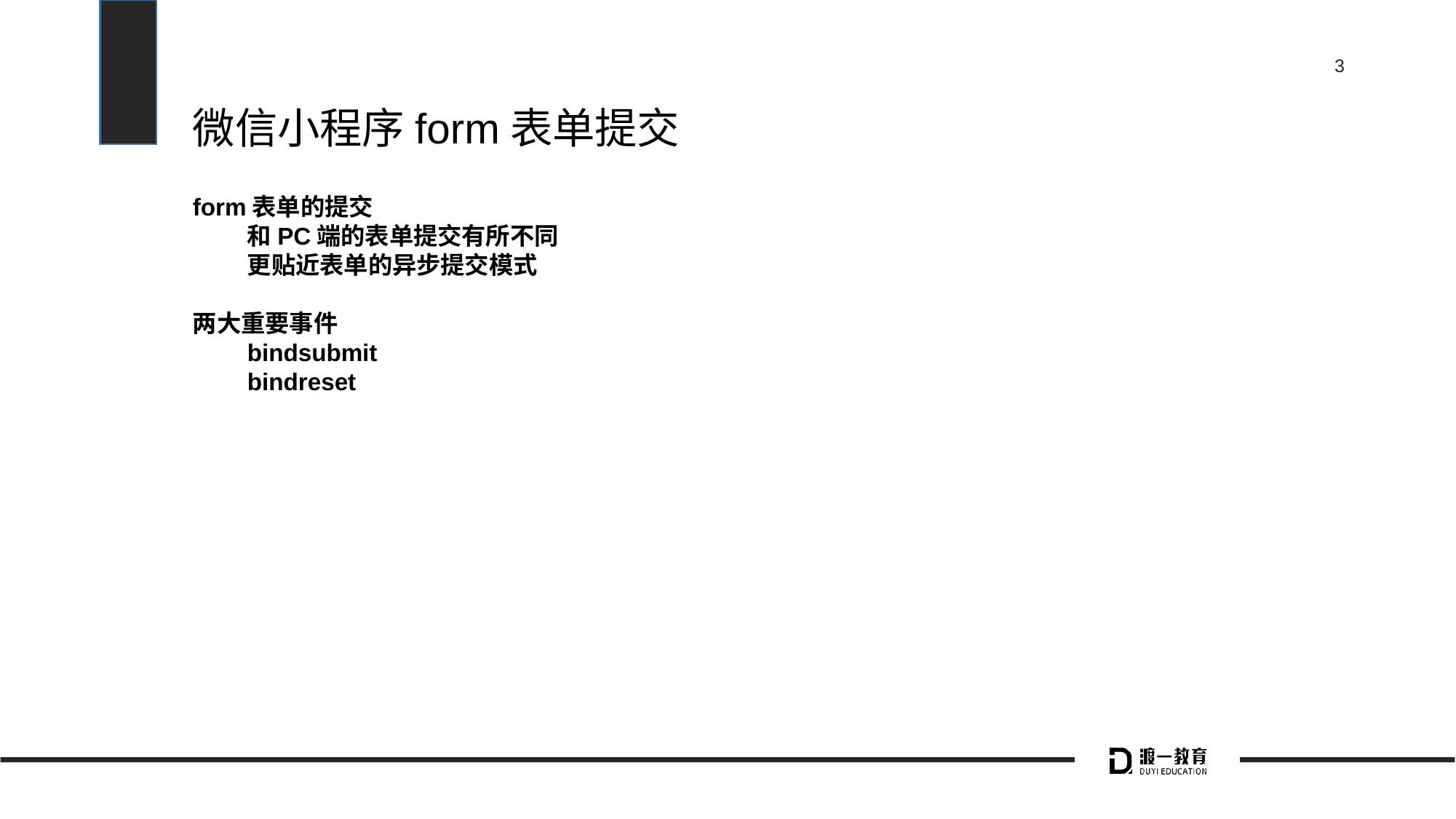

# 微信小程序form表单提交
form表单的提交
和PC端的表单提交有所不同
更贴近表单的异步提交模式

两大重要事件
bindsubmit
bindreset